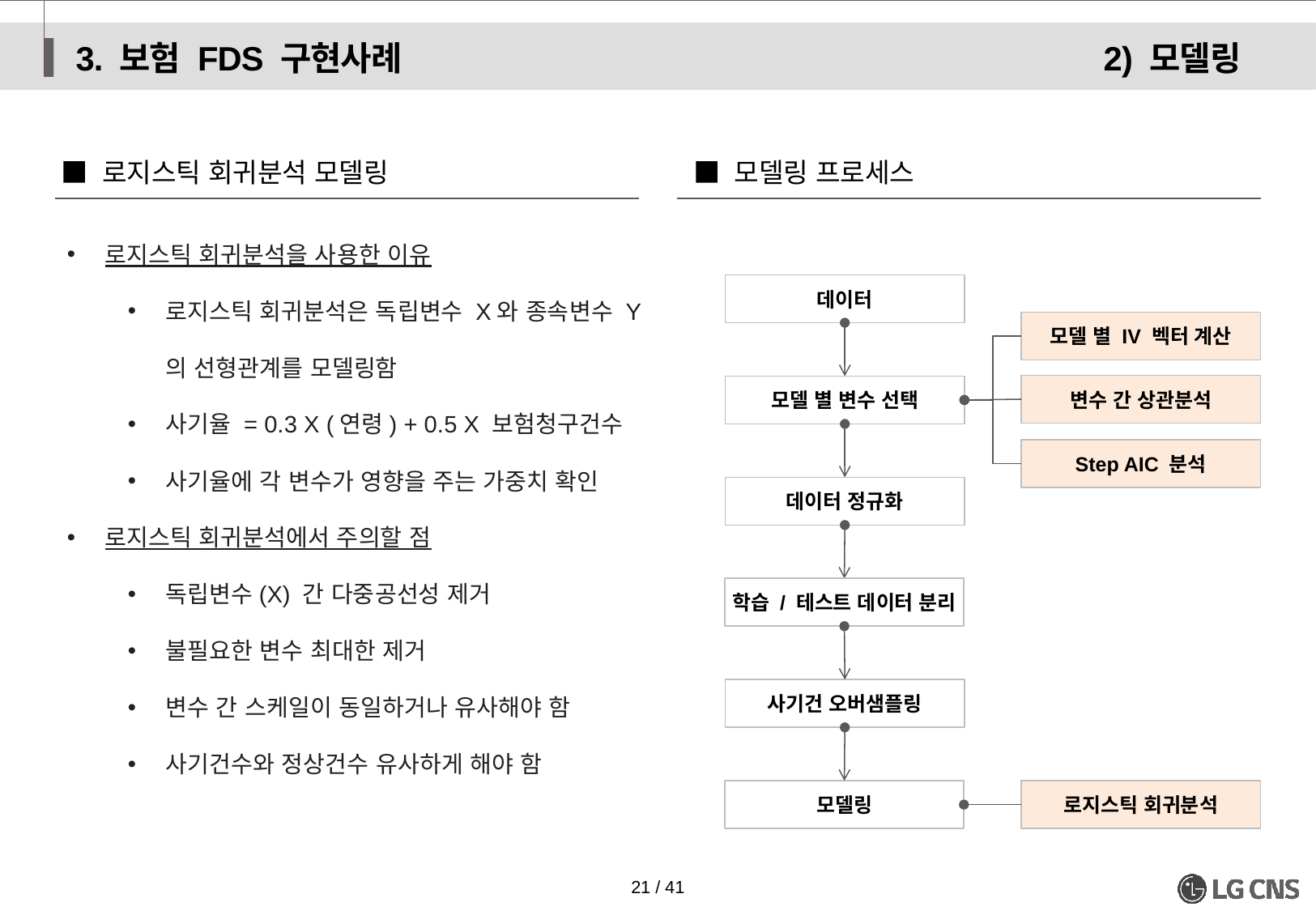

3. 보험 FDS 구현사례
2) 모델링
■ 로지스틱 회귀분석 모델링
■ 모델링 프로세스
로지스틱 회귀분석을 사용한 이유
로지스틱 회귀분석은 독립변수 X와 종속변수 Y의 선형관계를 모델링함
사기율 = 0.3 X (연령) + 0.5 X 보험청구건수
사기율에 각 변수가 영향을 주는 가중치 확인
로지스틱 회귀분석에서 주의할 점
독립변수(X) 간 다중공선성 제거
불필요한 변수 최대한 제거
변수 간 스케일이 동일하거나 유사해야 함
사기건수와 정상건수 유사하게 해야 함
데이터
모델 별 IV 벡터 계산
변수 간 상관분석
모델 별 변수 선택
Step AIC 분석
데이터 정규화
학습 / 테스트 데이터 분리
사기건 오버샘플링
모델링
로지스틱 회귀분석